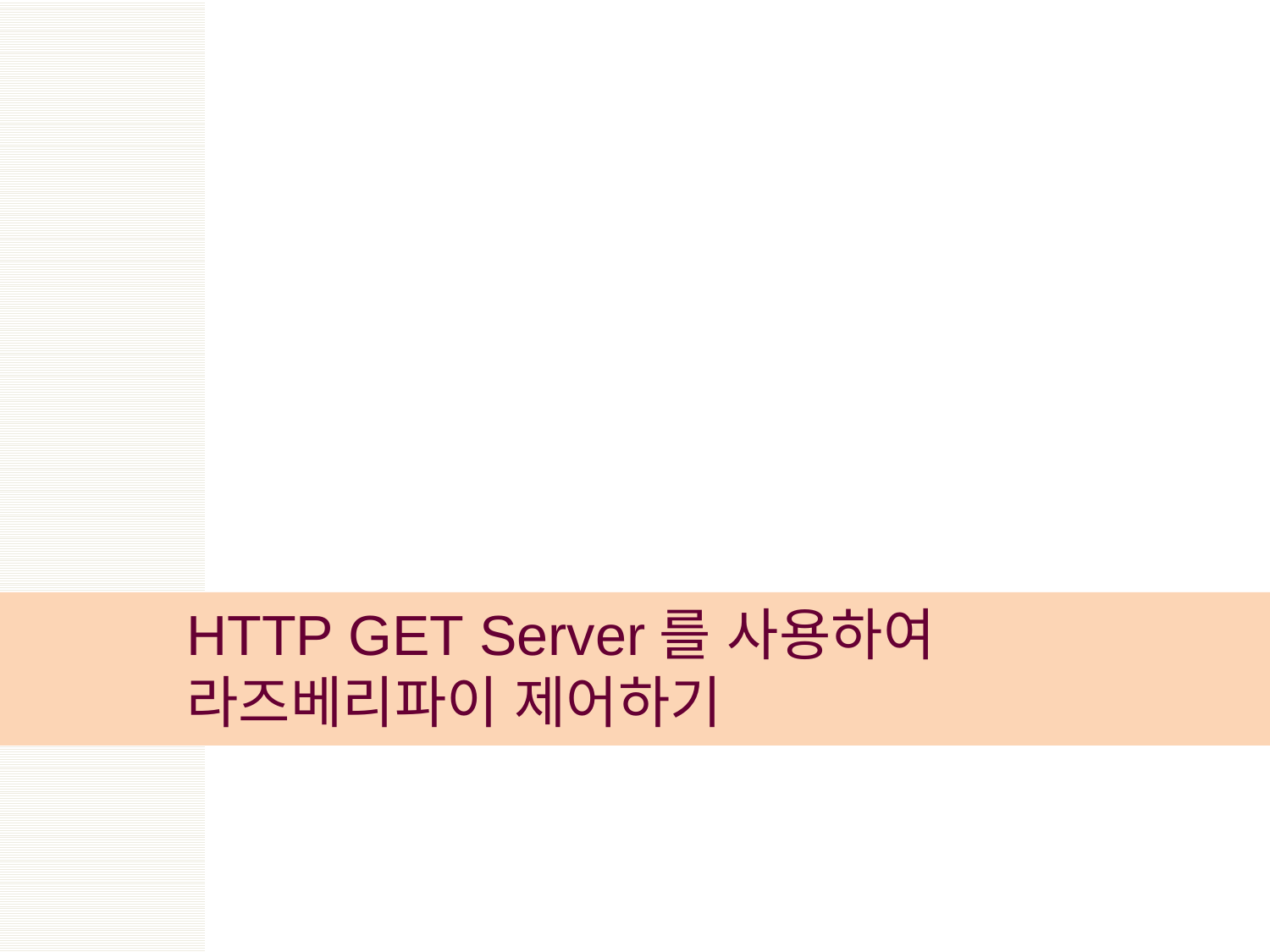

# HTTP GET Server를 사용하여 라즈베리파이 제어하기